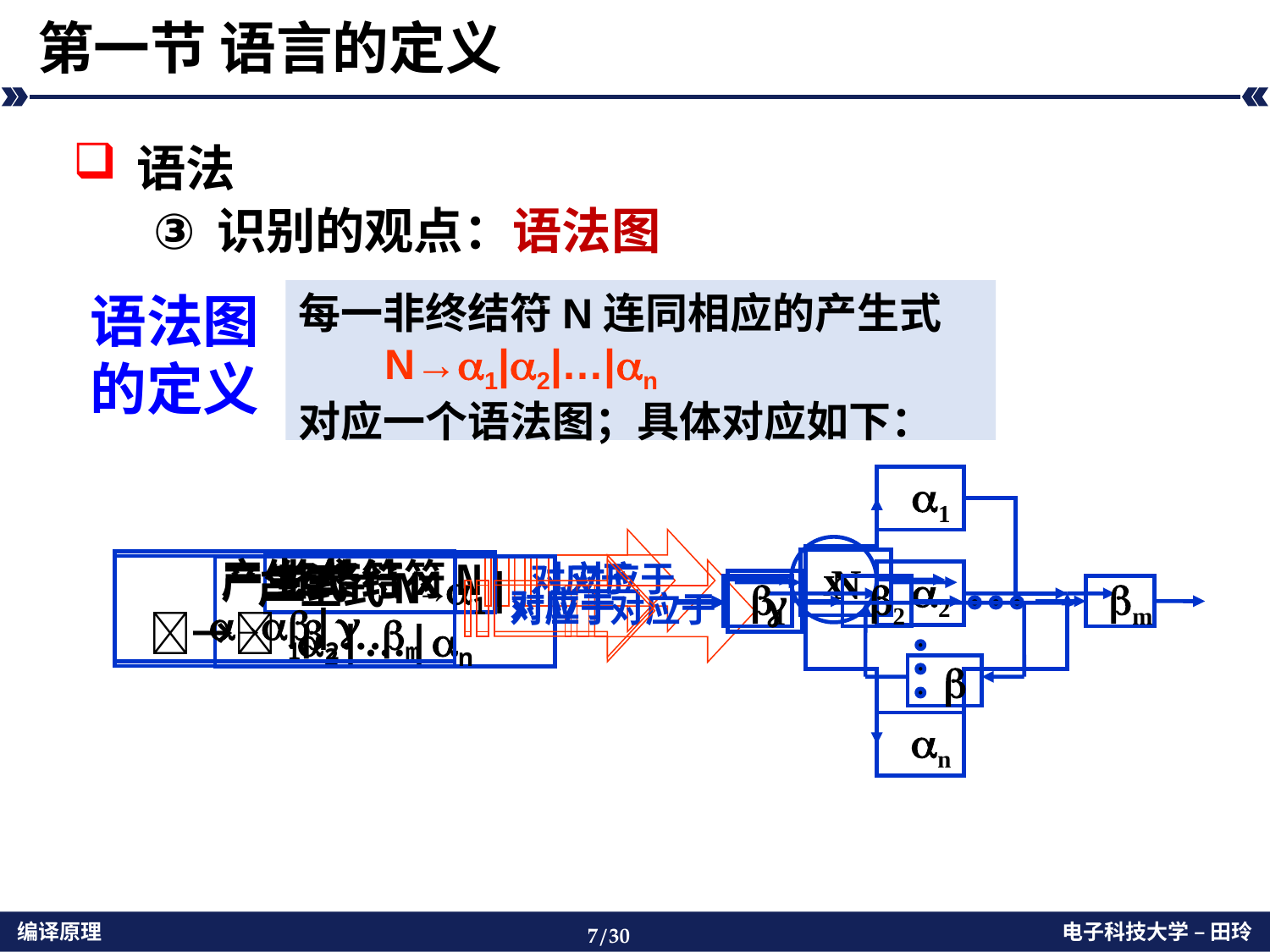

# 第一节 语言的定义
语法
识别的观点：语法图
每一非终结符N连同相应的产生式
N→α1|α2|…|αn
对应一个语法图；具体对应如下：
语法图的定义
 α1
 α2

 αn
产生式N→α1|α2|…|αn
对应于
对应于
x

终结符x
对应于
N

非终结符N
产生式
α→αβ|γ
对应于
 γ

 β

产生式α→β1β2…βm
对应于
 β1
 β2
 βm